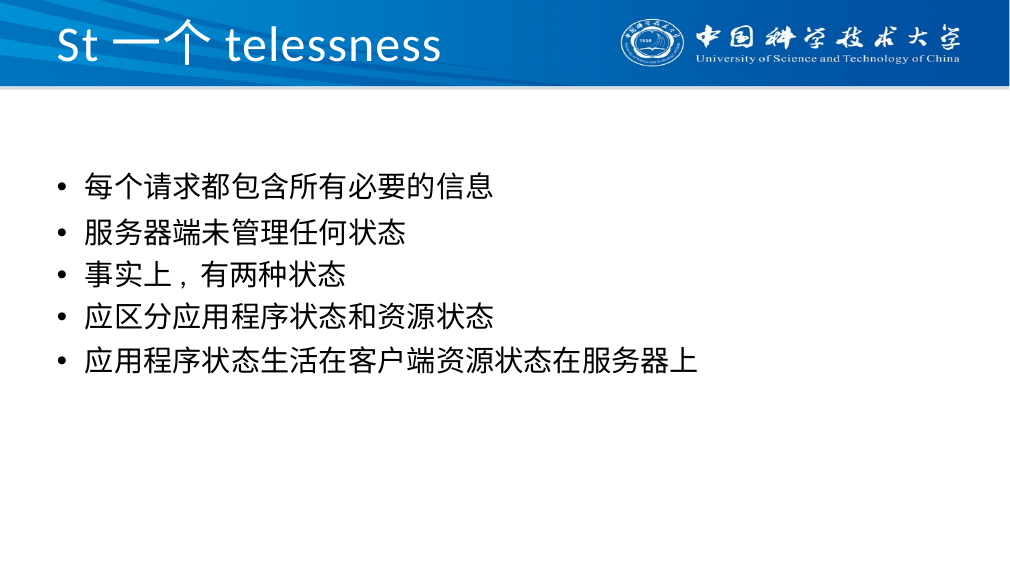

# St一个telessness
每个请求都包含所有必要的信息
服务器端未管理任何状态
事实上, 有两种状态
应区分应用程序状态和资源状态
应用程序状态生活在客户端资源状态在服务器上